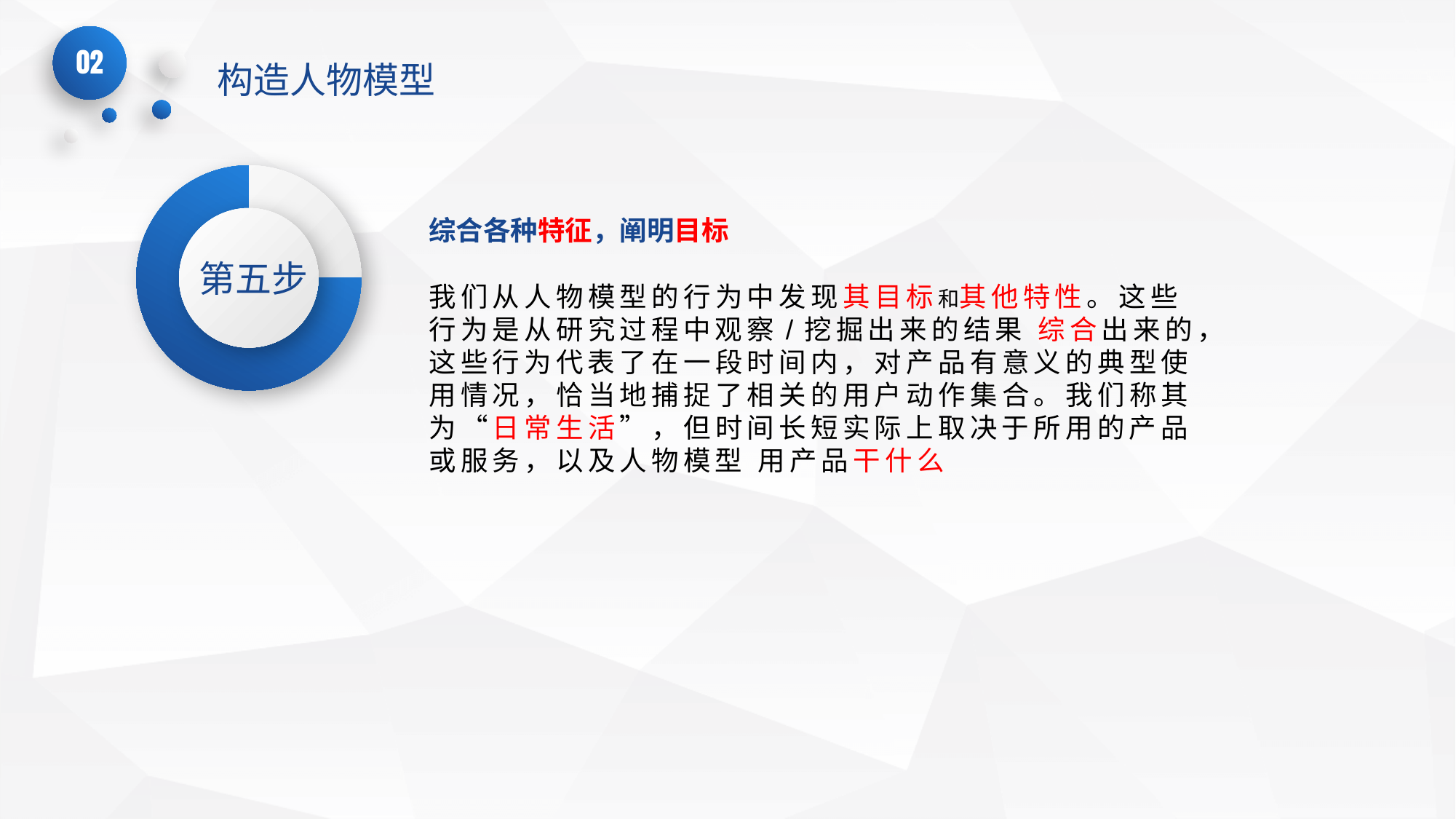

02

构造人物模型

综合各种特征，阐明目标
我们从人物模型的行为中发现其目标和其他特性。这些行为是从研究过程中观察/挖掘出来的结果 综合出来的，这些行为代表了在一段时间内，对产品有意义的典型使用情况，恰当地捕捉了相关的用户动作集合。我们称其为“日常生活”，但时间长短实际上取决于所用的产品或服务，以及人物模型 用产品干什么

第五步